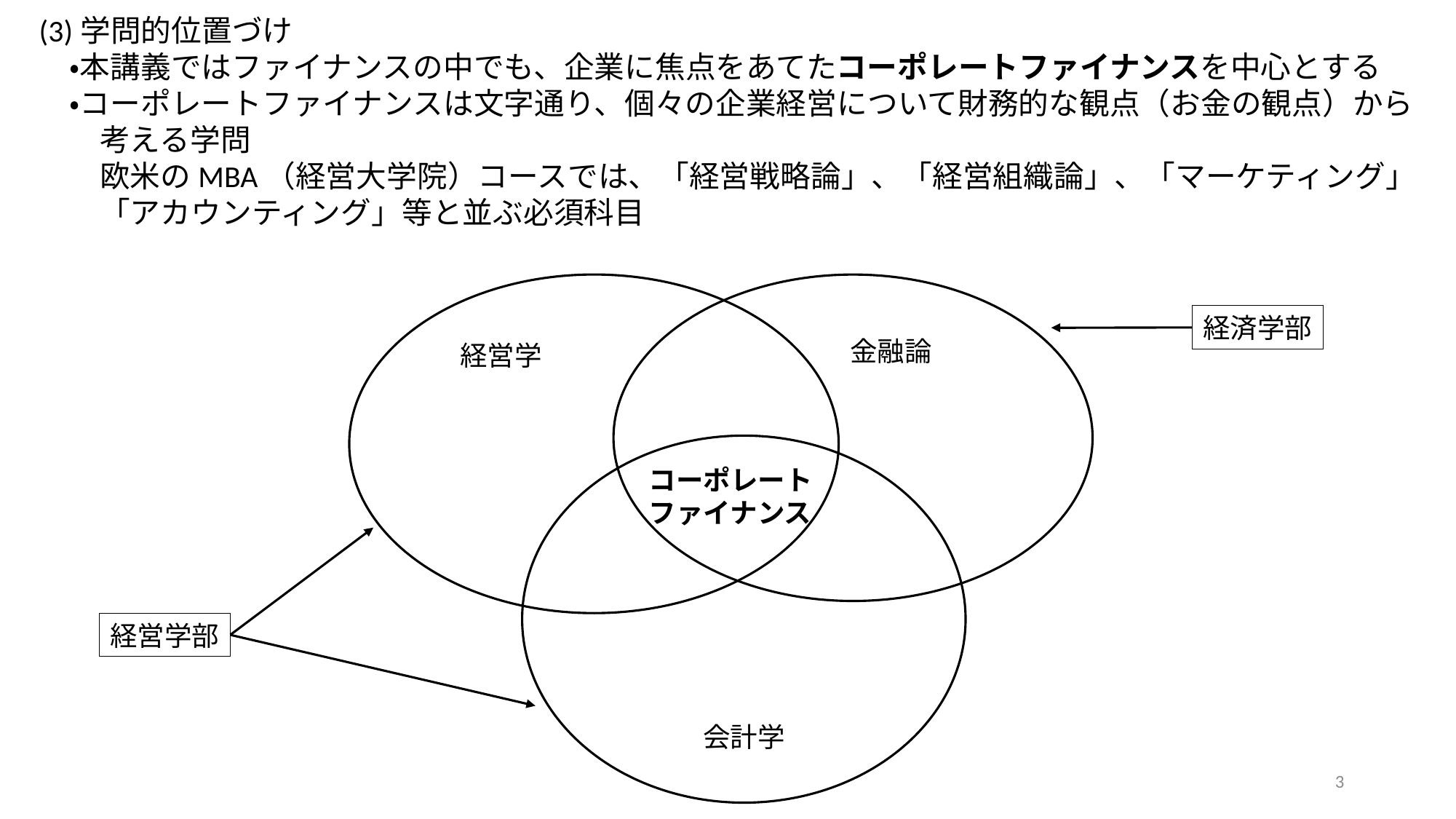

(3)学問的位置づけ
　・本講義ではファイナンスの中でも、企業に焦点をあてたコーポレートファイナンスを中心とする
　・コーポレートファイナンスは文字通り、個々の企業経営について財務的な観点（お金の観点）から
　　考える学問
　　欧米のMBA（経営大学院）コースでは、「経営戦略論」、「経営組織論」、「マーケティング」
　　「アカウンティング」等と並ぶ必須科目

経済学部
金融論
経営学

コーポレートファイナンス

経営学部
会計学
3